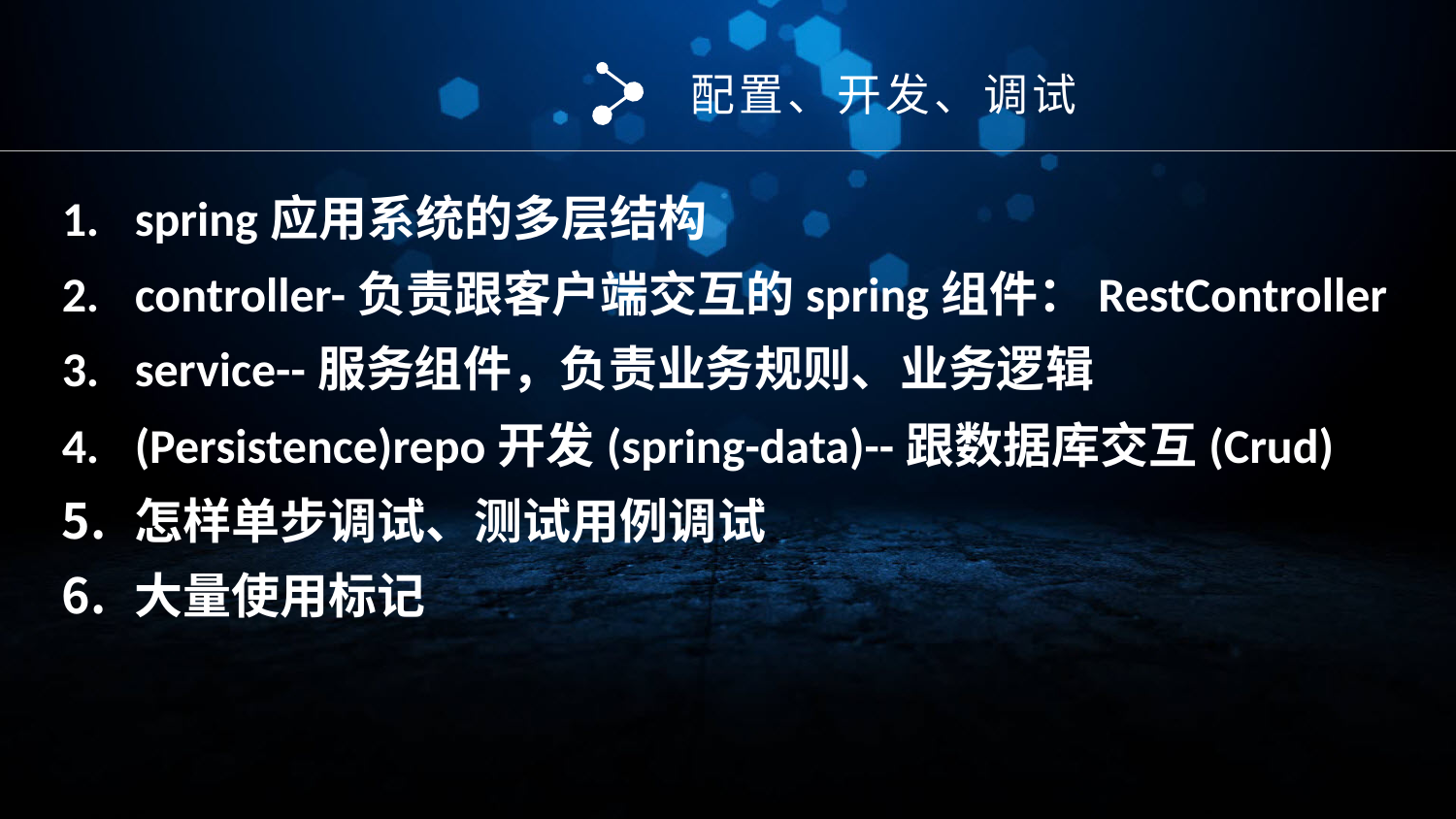

配置、开发、调试

spring应用系统的多层结构
controller-负责跟客户端交互的spring组件：RestController
service--服务组件，负责业务规则、业务逻辑
(Persistence)repo开发(spring-data)--跟数据库交互(Crud)
怎样单步调试、测试用例调试
大量使用标记